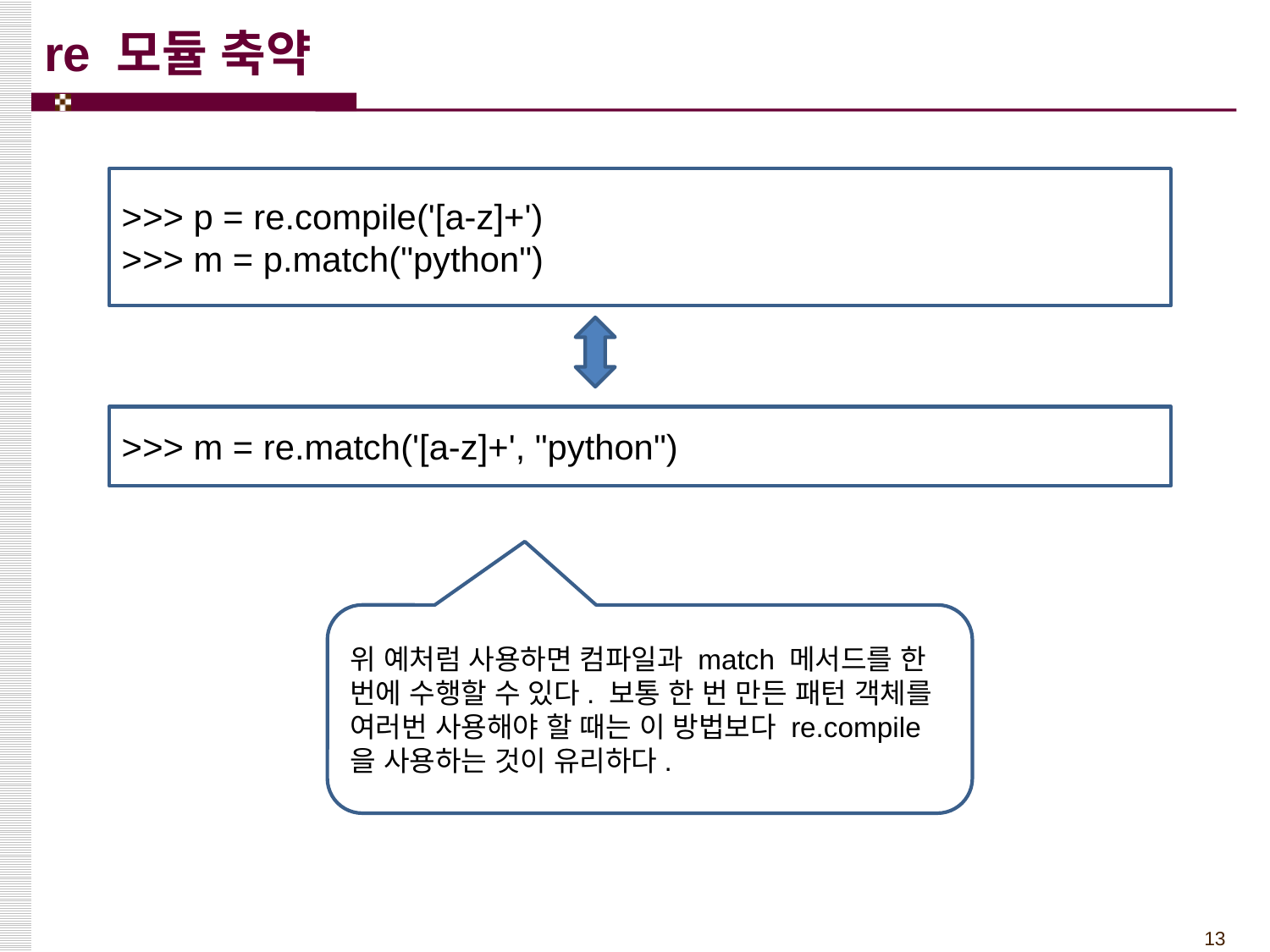

# re 모듈 축약
>>> p = re.compile('[a-z]+')
>>> m = p.match("python")

>>> m = re.match('[a-z]+', "python")
위 예처럼 사용하면 컴파일과 match 메서드를 한 번에 수행할 수 있다. 보통 한 번 만든 패턴 객체를 여러번 사용해야 할 때는 이 방법보다 re.compile을 사용하는 것이 유리하다.